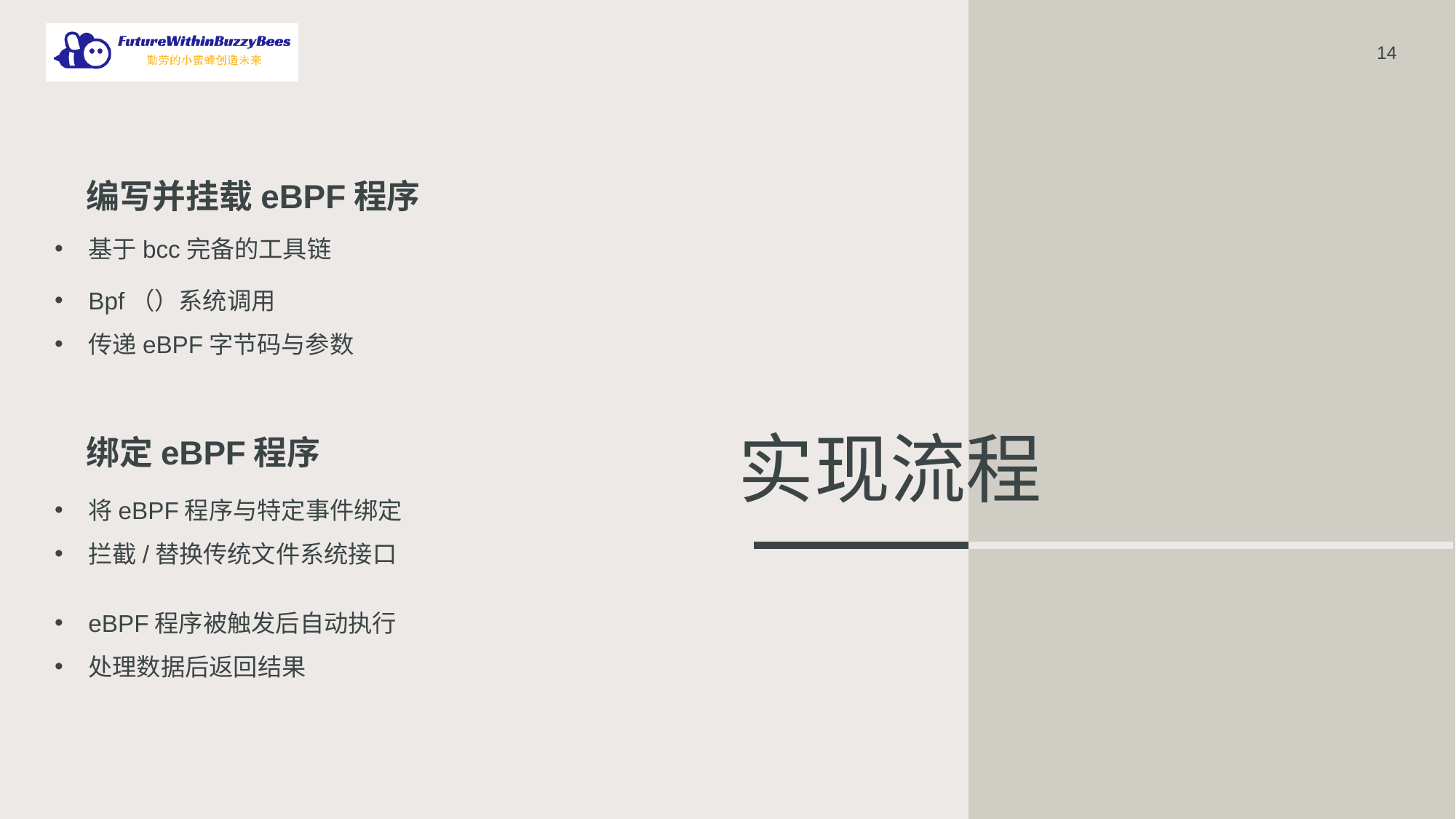

14
编写并挂载eBPF程序
基于bcc完备的工具链
Bpf（）系统调用
传递eBPF字节码与参数
绑定eBPF程序
# 实现流程
将eBPF程序与特定事件绑定
拦截/替换传统文件系统接口
eBPF程序被触发后自动执行
处理数据后返回结果